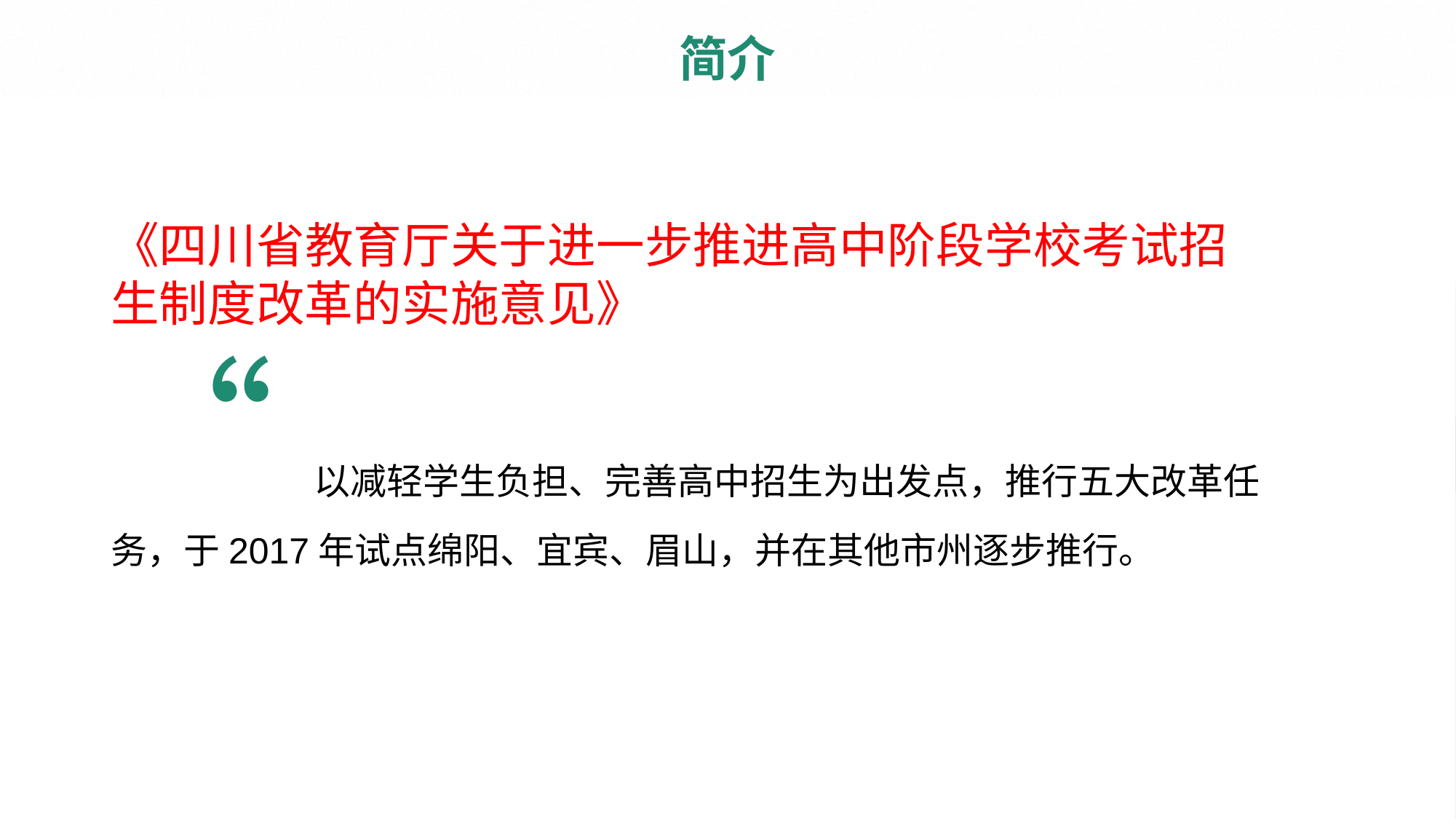

# 简介
《四川省教育厅关于进一步推进高中阶段学校考试招生制度改革的实施意见》
“以减轻学生负担、完善高中招生为出发点，推行五大改革任务，于2017年试点绵阳、宜宾、眉山，并在其他市州逐步推行。